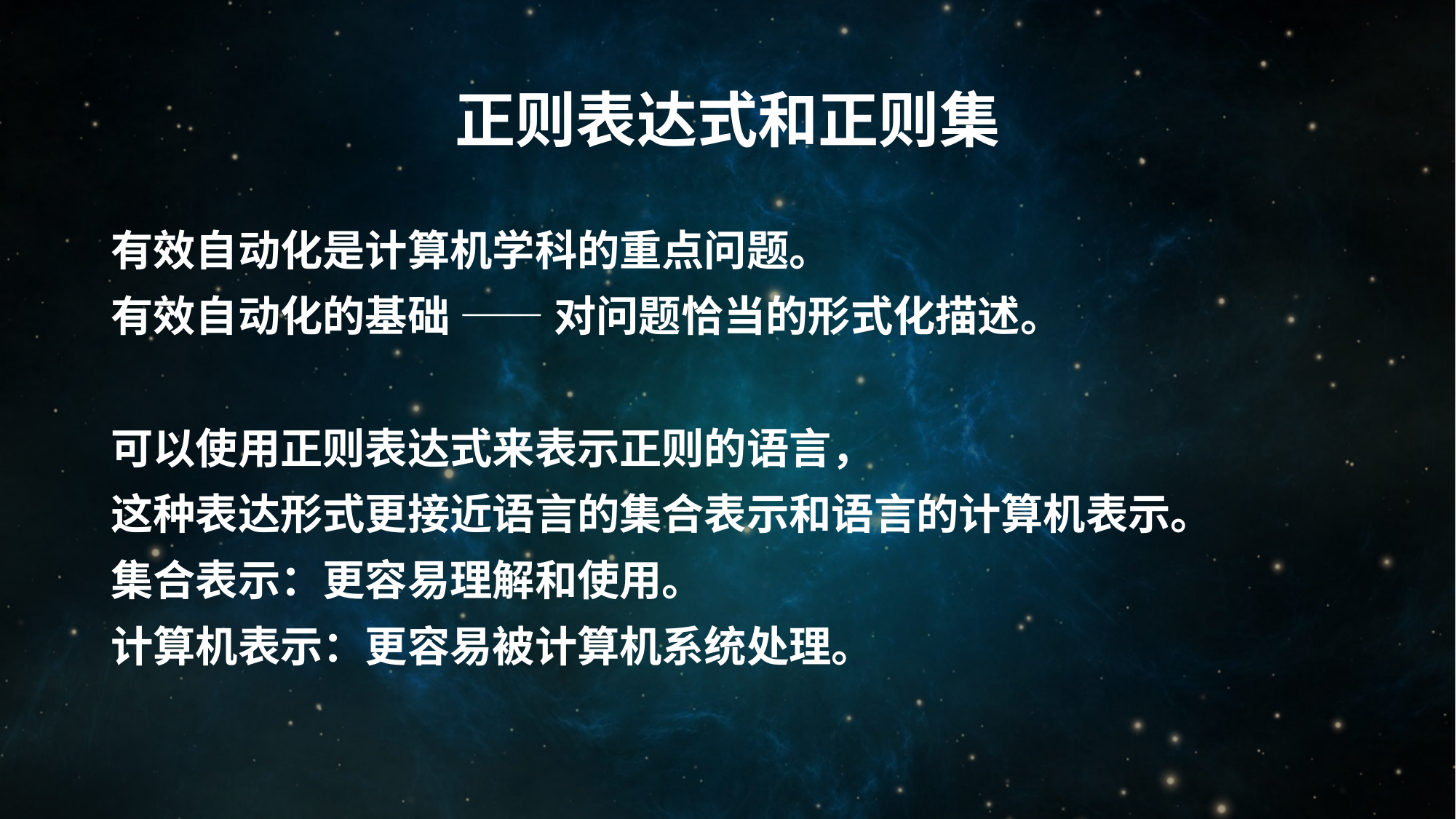

# 正则表达式和正则集
有效自动化是计算机学科的重点问题。
有效自动化的基础 —— 对问题恰当的形式化描述。

可以使用正则表达式来表示正则的语言，
这种表达形式更接近语言的集合表示和语言的计算机表示。
集合表示：更容易理解和使用。
计算机表示：更容易被计算机系统处理。